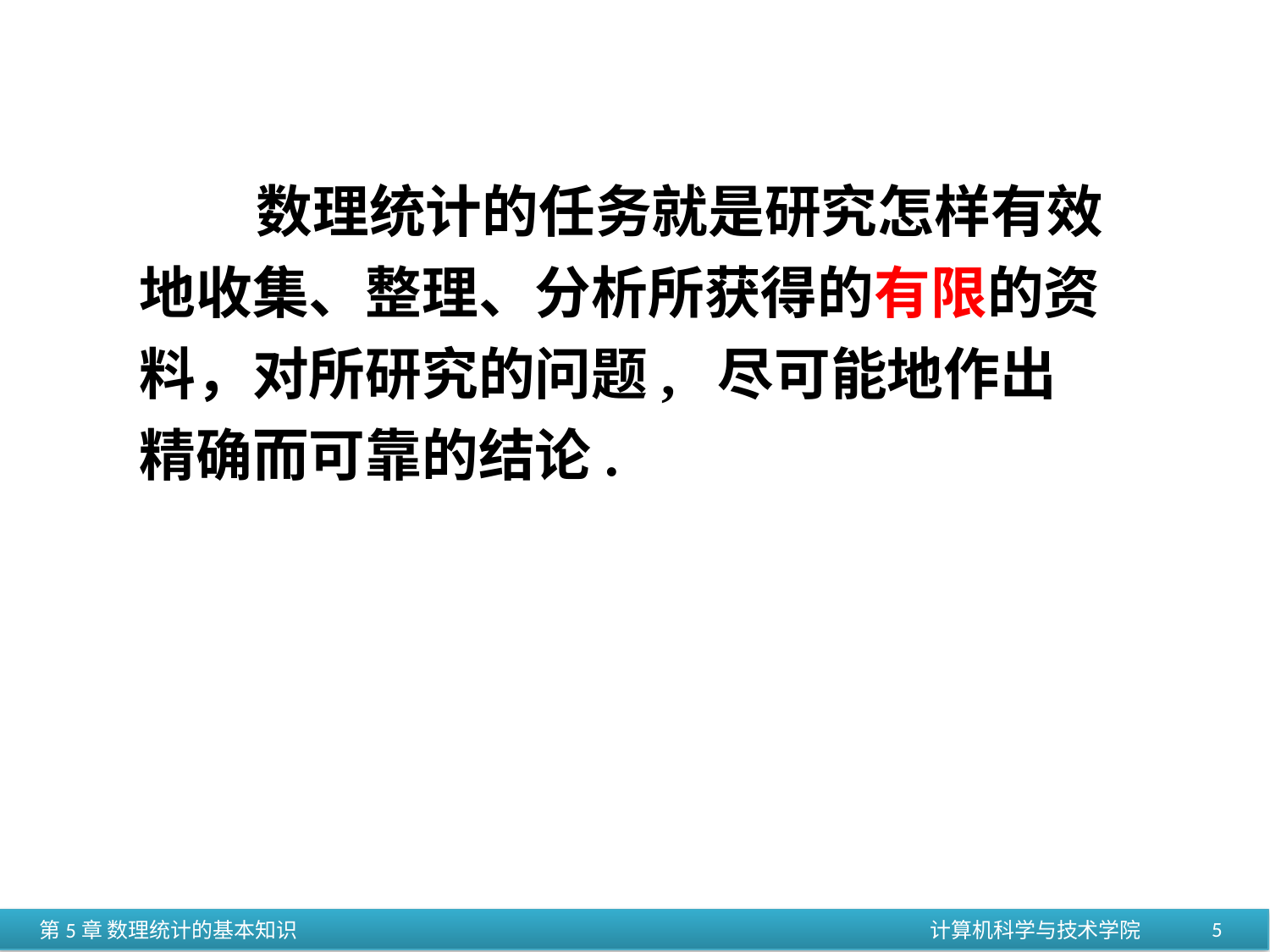

数理统计的任务就是研究怎样有效地收集、整理、分析所获得的有限的资料，对所研究的问题,  尽可能地作出精确而可靠的结论.